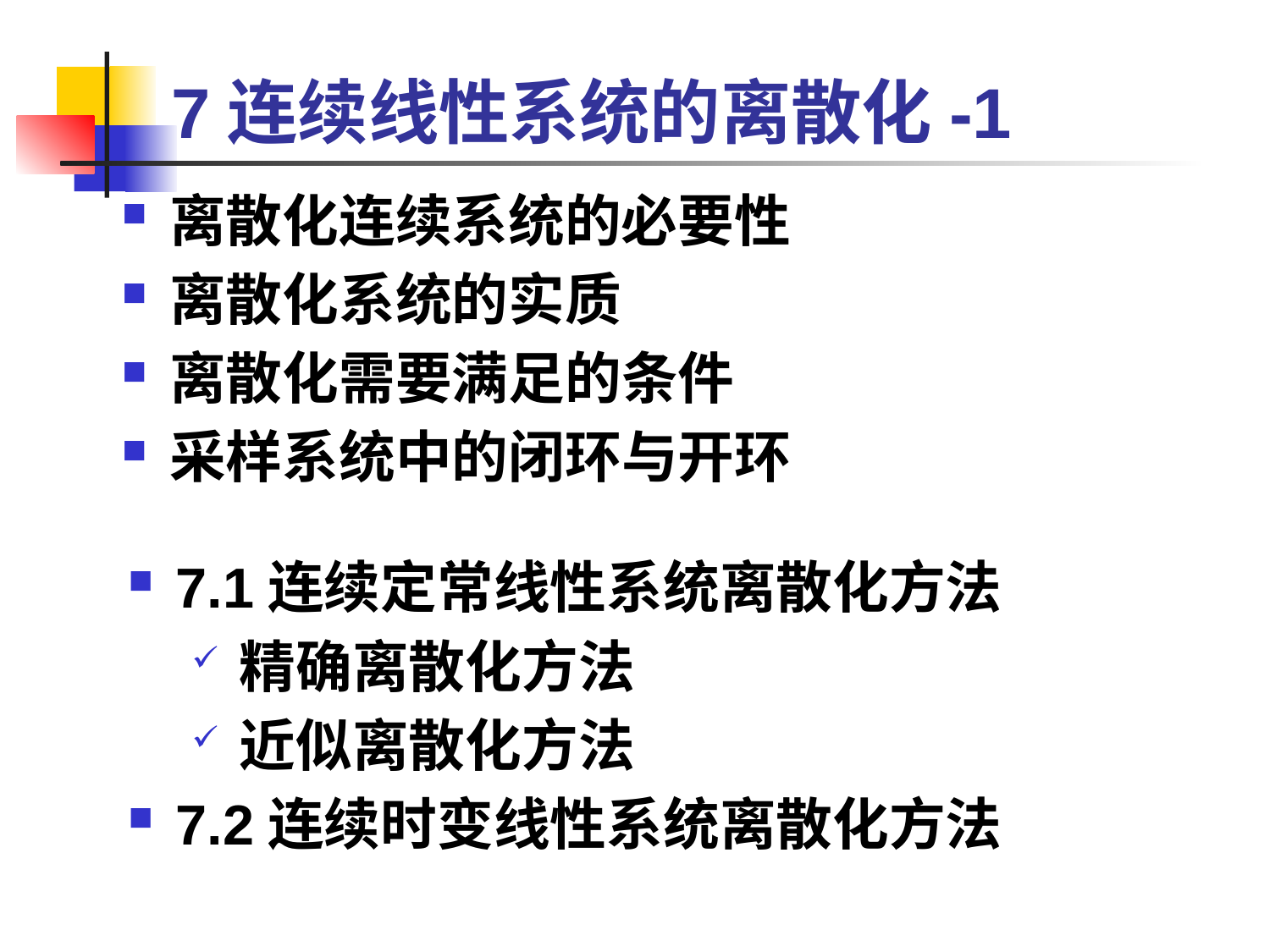

# 7连续线性系统的离散化-1
离散化连续系统的必要性
离散化系统的实质
离散化需要满足的条件
采样系统中的闭环与开环
7.1连续定常线性系统离散化方法
精确离散化方法
近似离散化方法
7.2连续时变线性系统离散化方法